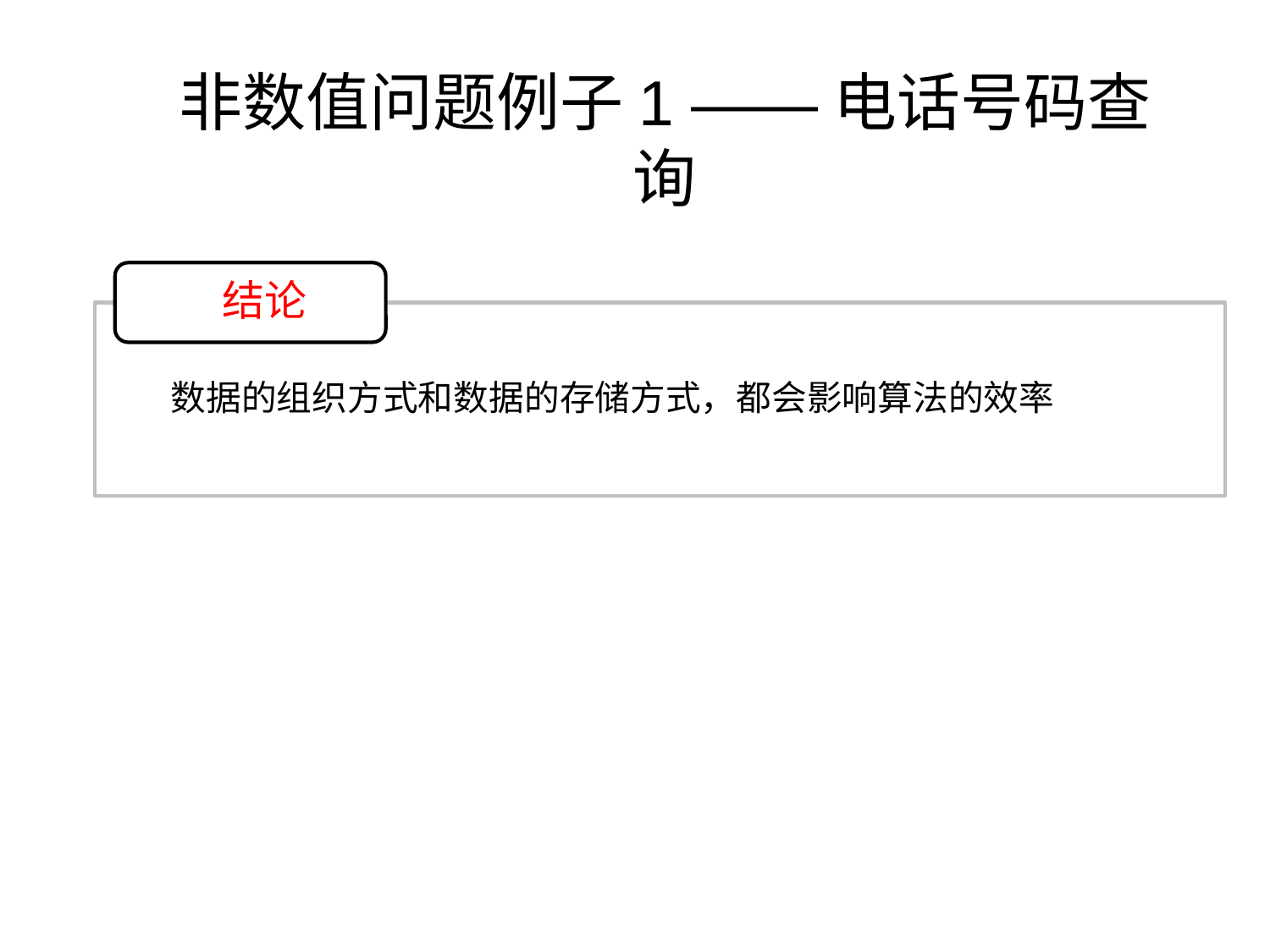

非数值问题例子1 ——电话号码查询
结论
       数据的组织方式和数据的存储方式，都会影响算法的效率
39